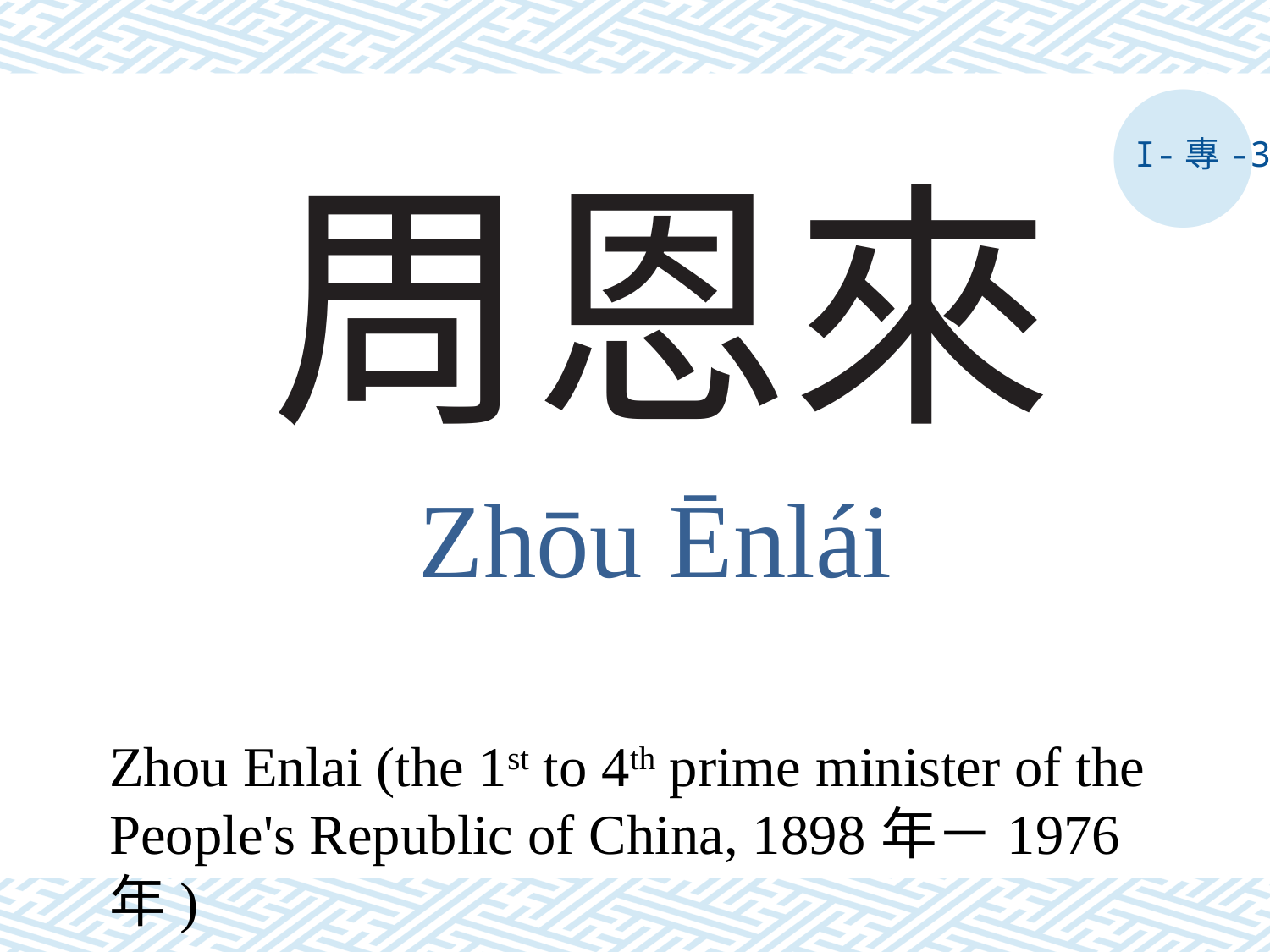

I-專-3

# 周恩來
Zhōu Ēnlái
Zhou Enlai (the 1st to 4th prime minister of the People's Republic of China, 1898年－1976年)